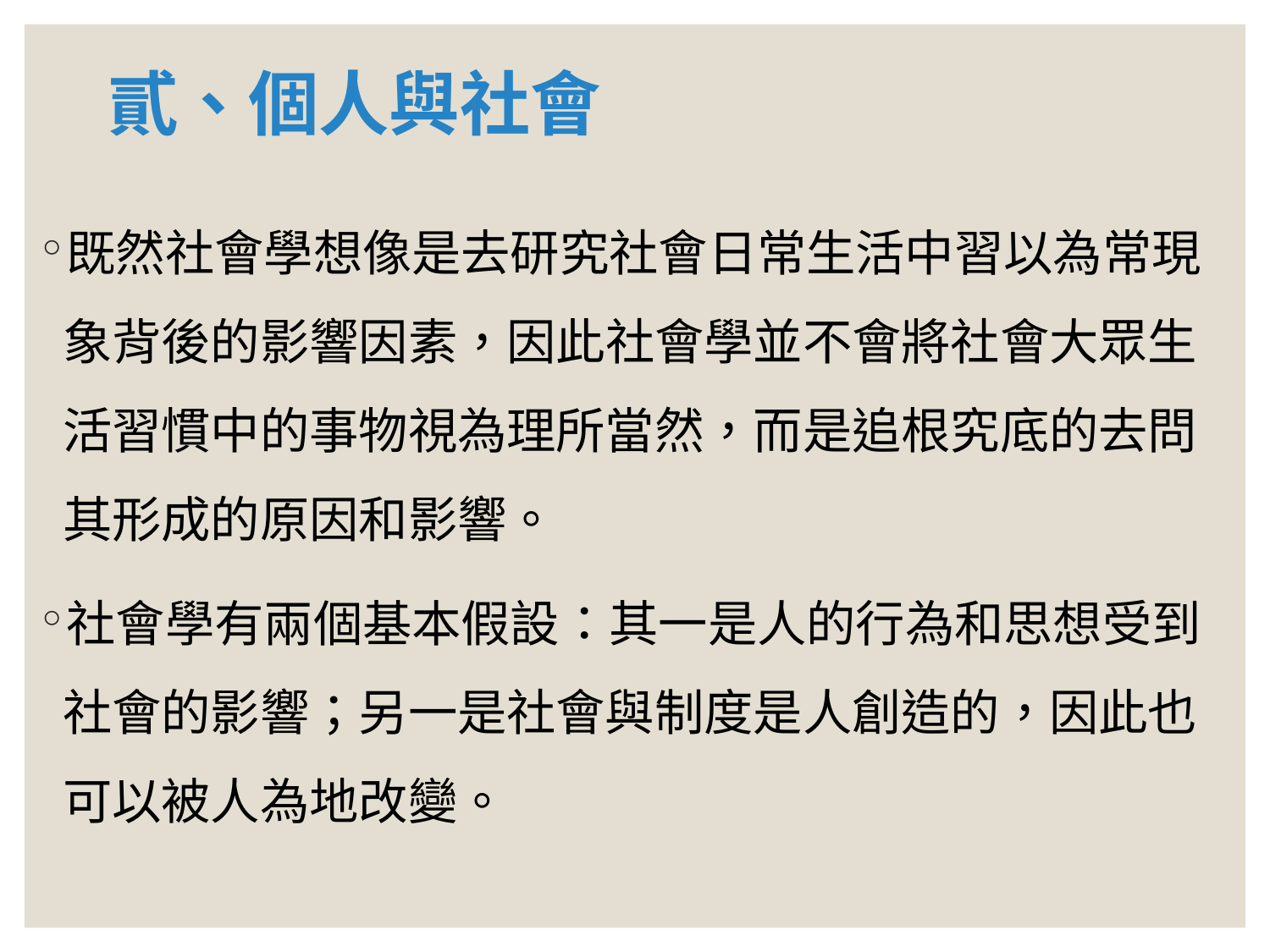

# 貳、個人與社會
既然社會學想像是去研究社會日常生活中習以為常現象背後的影響因素，因此社會學並不會將社會大眾生活習慣中的事物視為理所當然，而是追根究底的去問其形成的原因和影響。
社會學有兩個基本假設：其一是人的行為和思想受到社會的影響；另一是社會與制度是人創造的，因此也可以被人為地改變。